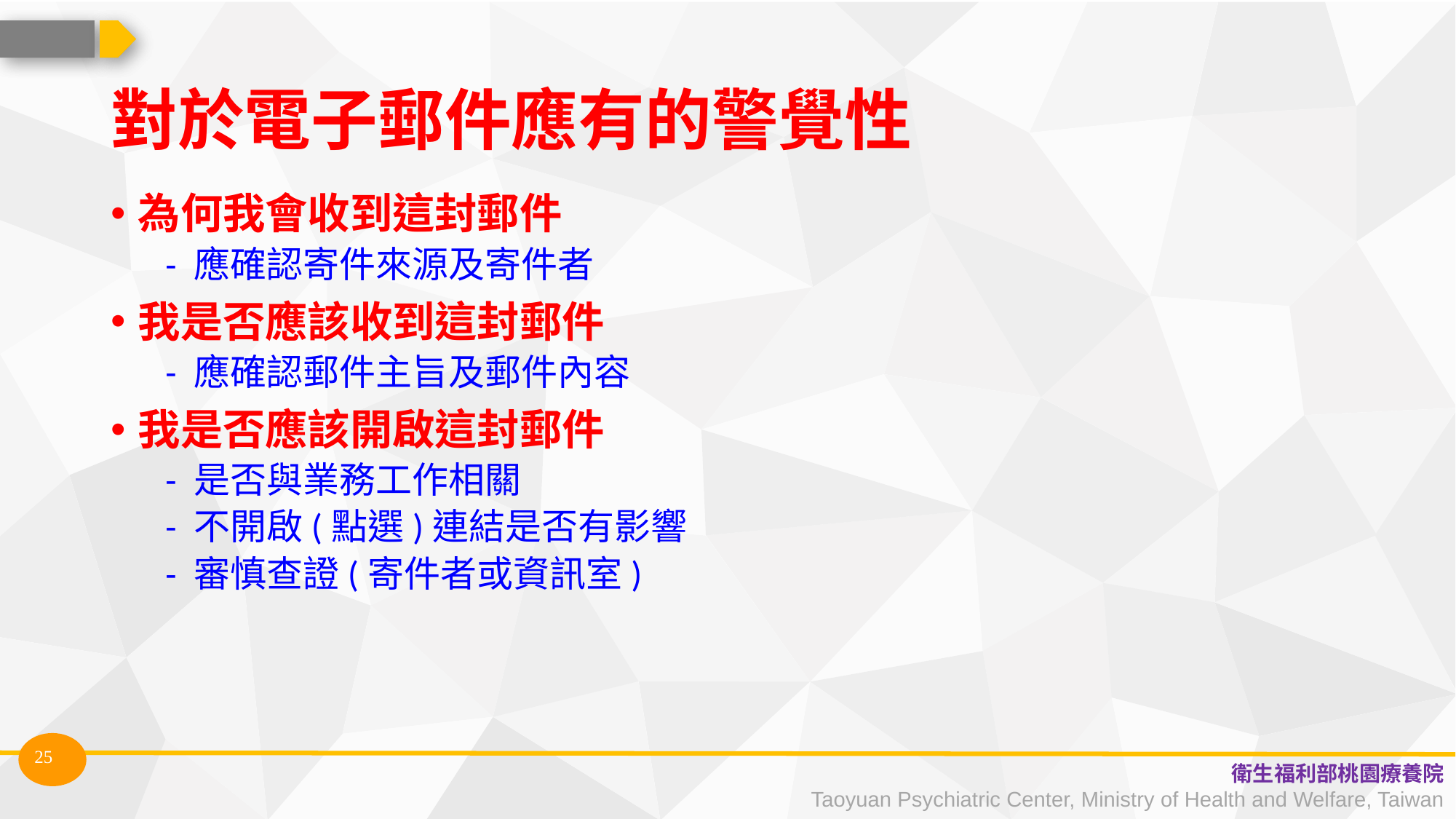

# 對於電子郵件應有的警覺性
為何我會收到這封郵件
- 應確認寄件來源及寄件者
我是否應該收到這封郵件
- 應確認郵件主旨及郵件內容
我是否應該開啟這封郵件
- 是否與業務工作相關
- 不開啟(點選)連結是否有影響
- 審慎查證(寄件者或資訊室)